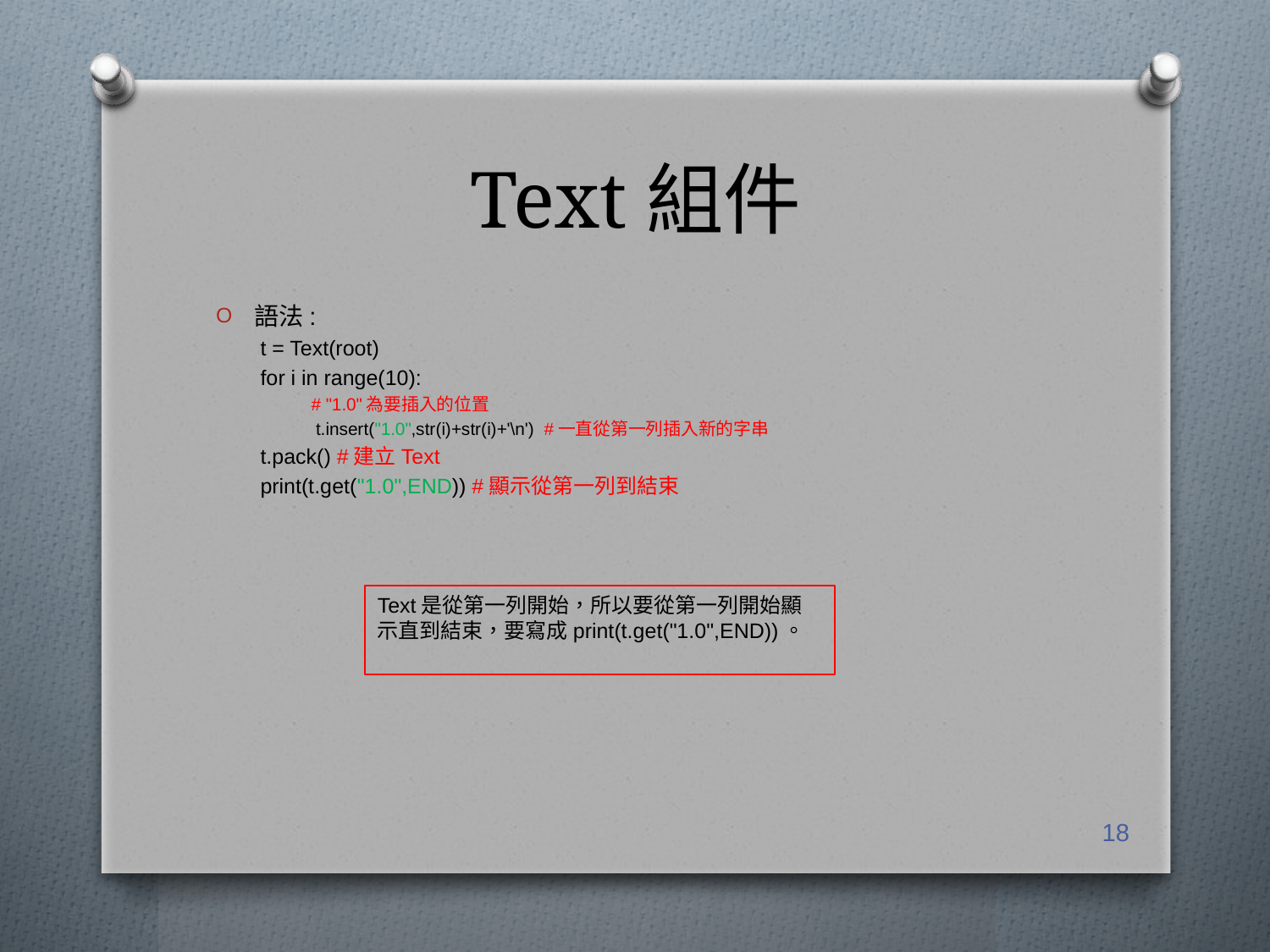

# Text組件
語法:
t = Text(root)
for i in range(10):
# "1.0"為要插入的位置
 t.insert("1.0",str(i)+str(i)+'\n')  #一直從第一列插入新的字串
t.pack() #建立Text
print(t.get("1.0",END)) #顯示從第一列到結束

Text是從第一列開始，所以要從第一列開始顯示直到結束，要寫成print(t.get("1.0",END))。

18